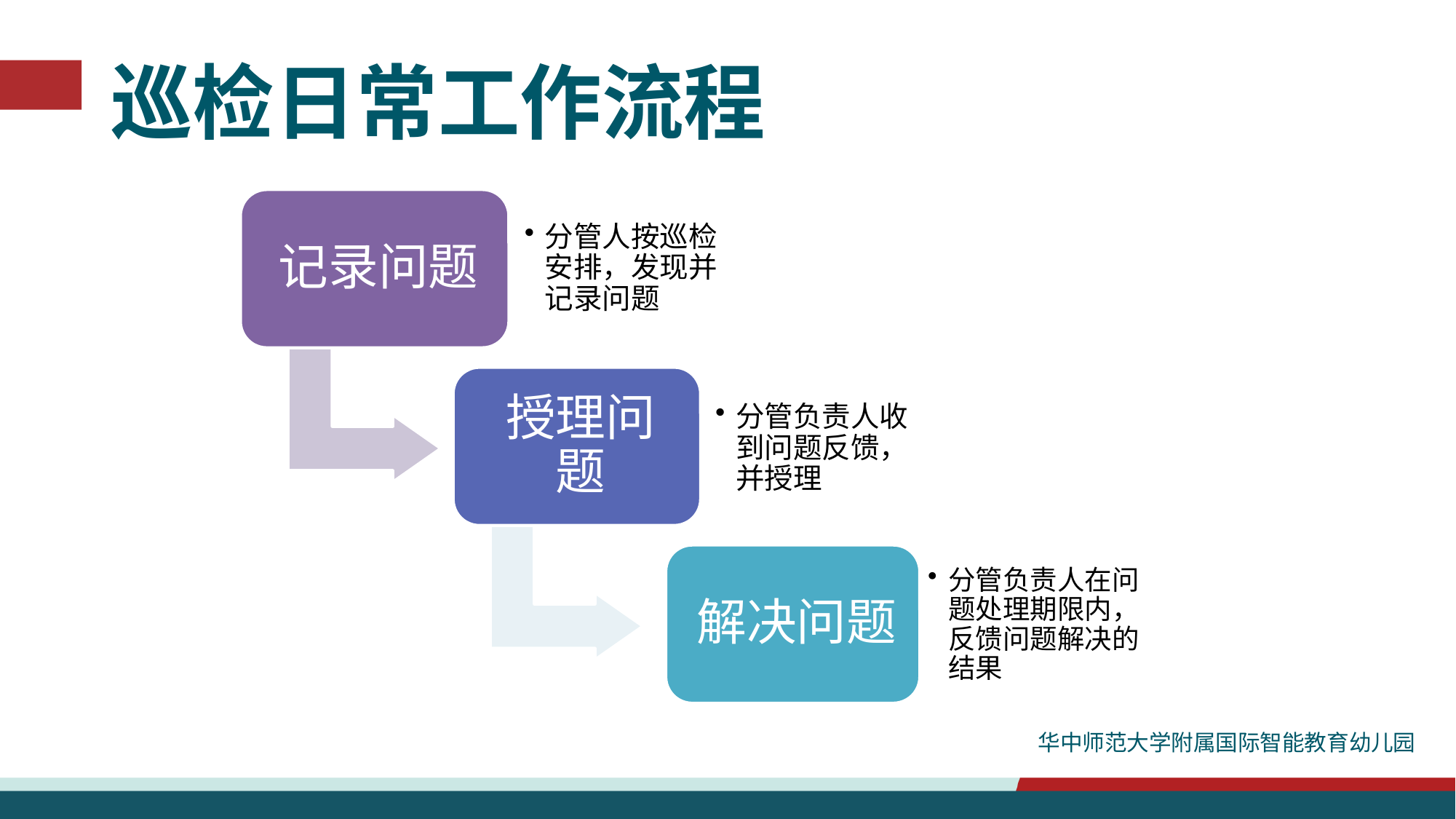

# 巡检日常工作流程

记录问题
分管人按巡检安排，发现并记录问题
授理问题
分管负责人收到问题反馈，并授理
解决问题
分管负责人在问题处理期限内，反馈问题解决的结果